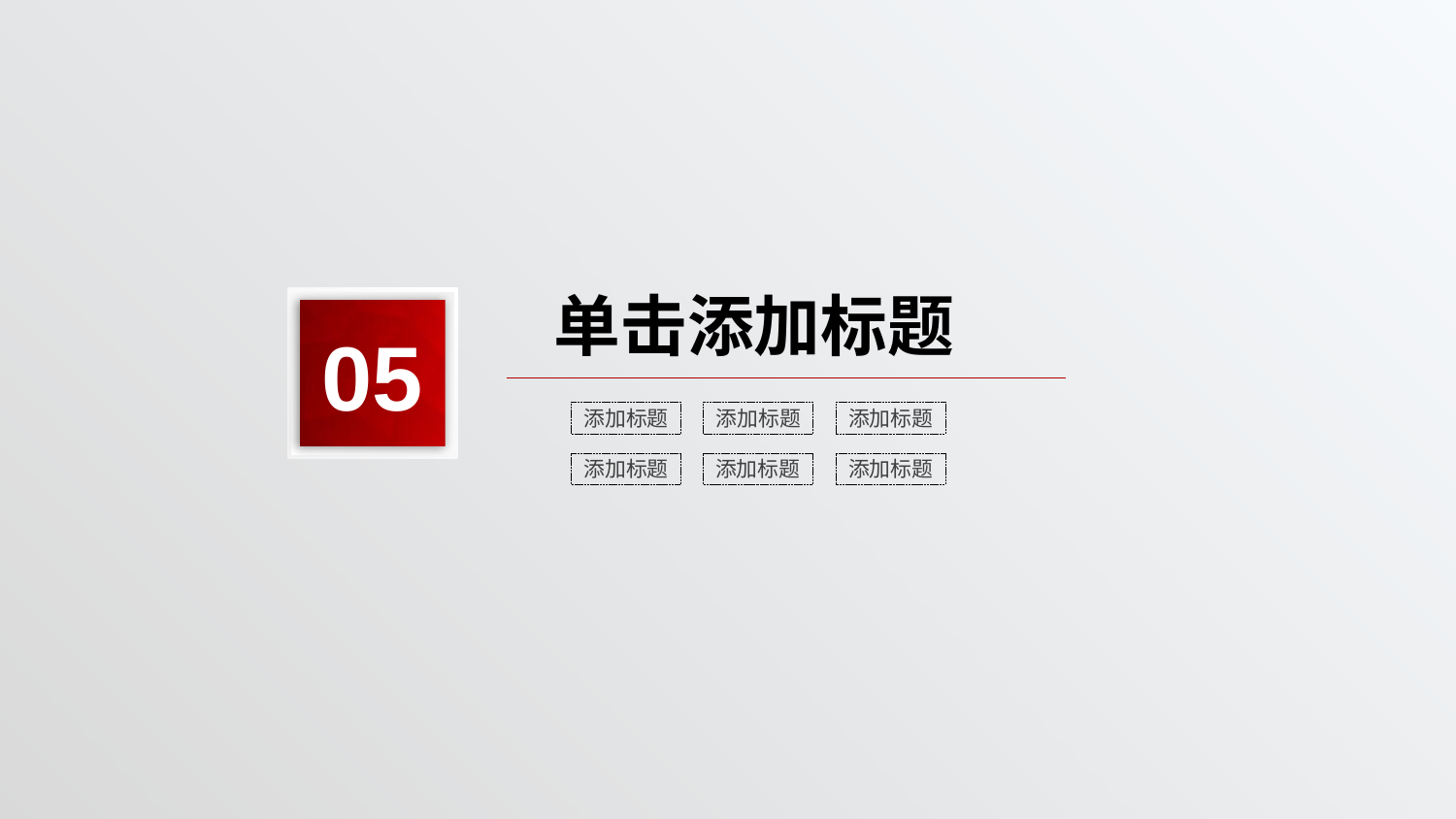

单击添加标题

05
添加标题
添加标题
添加标题
添加标题
添加标题
添加标题